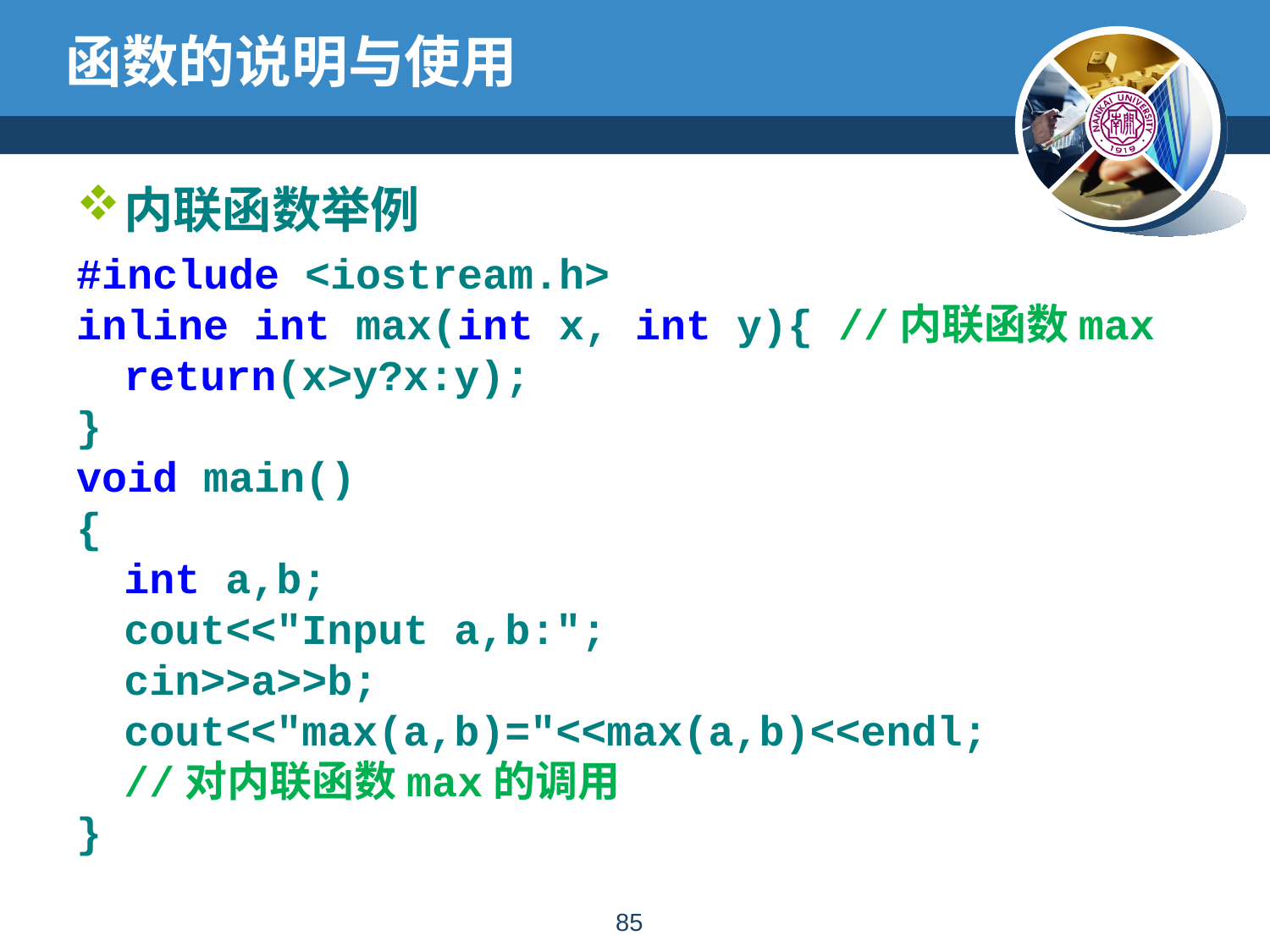

# 函数的说明与使用
内联函数举例
#include <iostream.h>
inline int max(int x, int y){ //内联函数max
	return(x>y?x:y);
}
void main()
{
	int a,b;
	cout<<"Input a,b:";
	cin>>a>>b;
	cout<<"max(a,b)="<<max(a,b)<<endl;
	//对内联函数max的调用
}

85